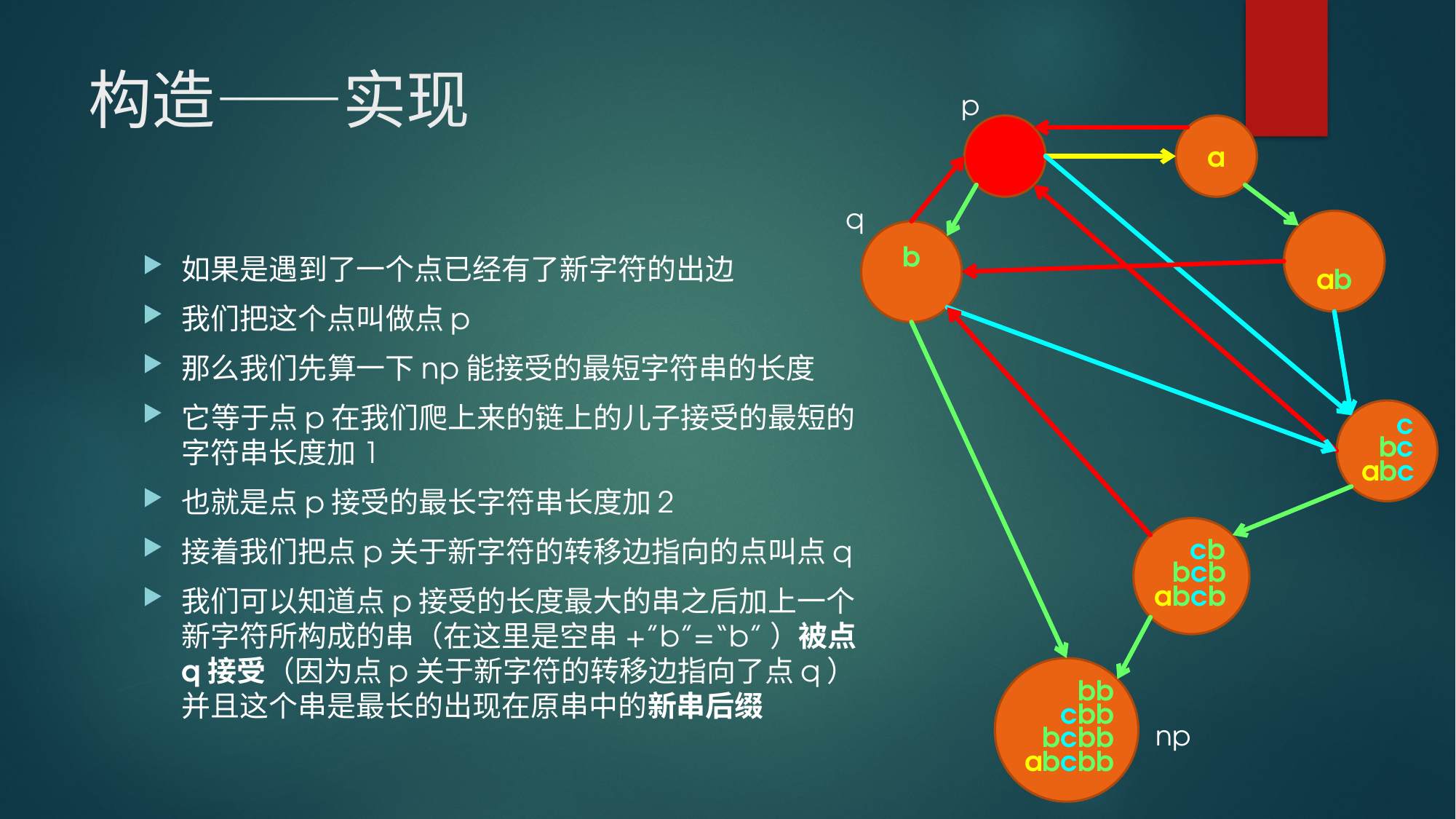

# 构造——实现
p

a
q

b
如果是遇到了一个点已经有了新字符的出边
我们把这个点叫做点p
那么我们先算一下np能接受的最短字符串的长度
它等于点p在我们爬上来的链上的儿子接受的最短的字符串长度加1
也就是点p接受的最长字符串长度加2
接着我们把点p关于新字符的转移边指向的点叫点q
我们可以知道点p接受的长度最大的串之后加上一个新字符所构成的串（在这里是空串+”b”=“b”）被点q接受（因为点p关于新字符的转移边指向了点q）并且这个串是最长的出现在原串中的新串后缀
ab

c
bc
abc

cb
bcb
abcb

bb
cbb
np
bcbb
abcbb